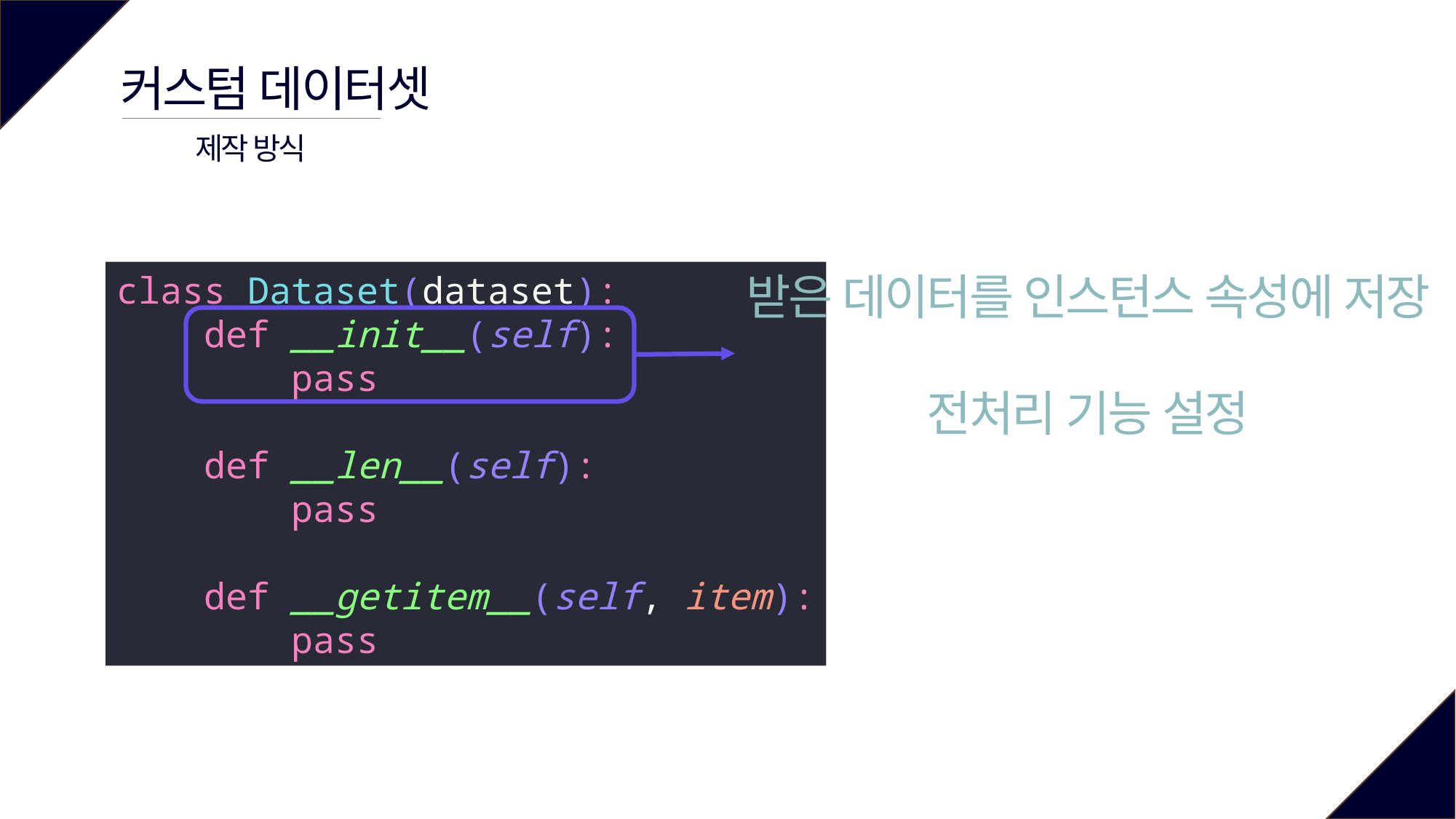

커스텀 데이터셋
제작 방식
class Dataset(dataset):
    def __init__(self):
        pass
    def __len__(self):
        pass
    def __getitem__(self, item):
        pass
받은 데이터를 인스턴스 속성에 저장

전처리 기능 설정